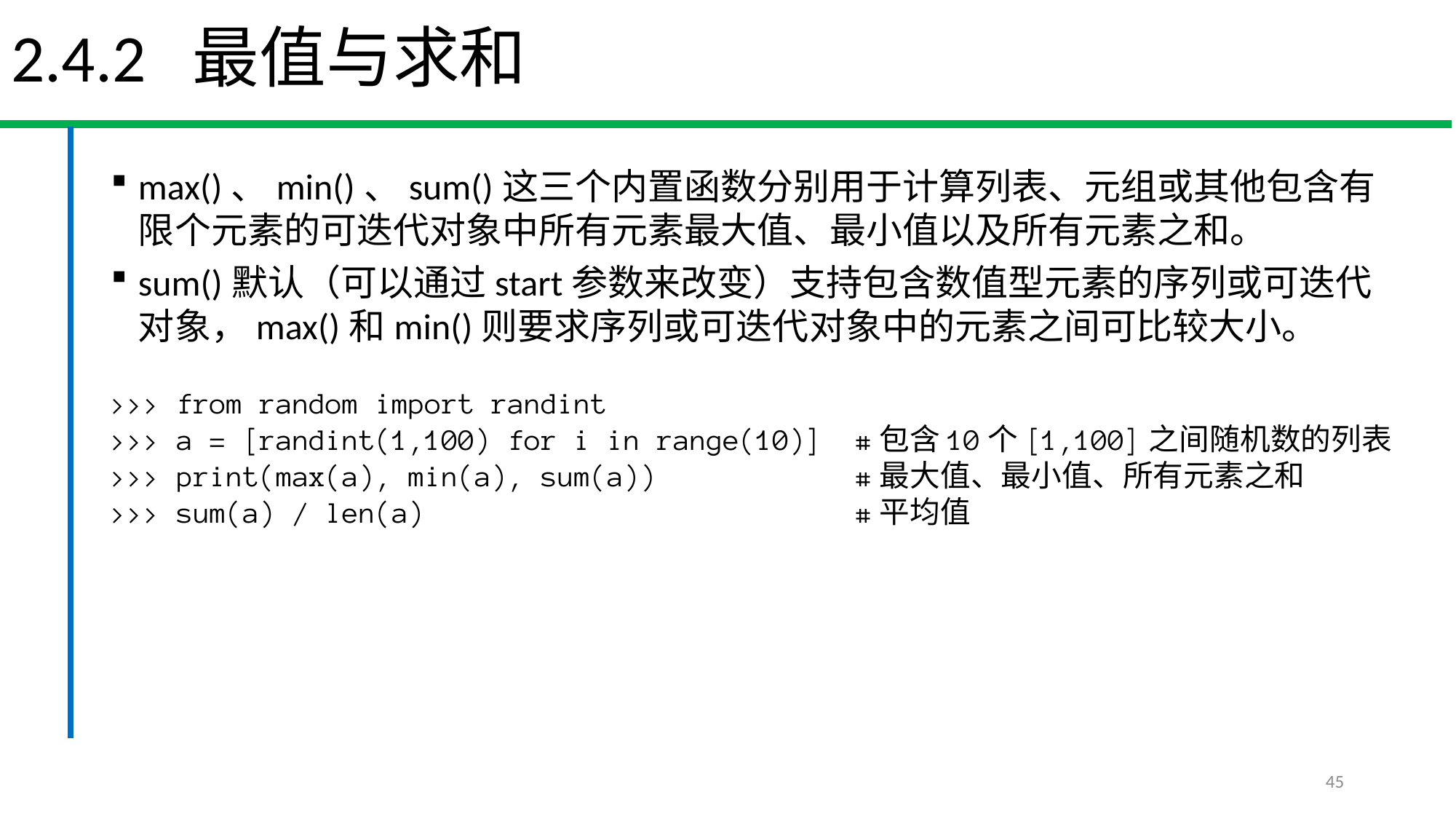

2.4.2  最值与求和
max()、min()、sum()这三个内置函数分别用于计算列表、元组或其他包含有限个元素的可迭代对象中所有元素最大值、最小值以及所有元素之和。
sum()默认（可以通过start参数来改变）支持包含数值型元素的序列或可迭代对象，max()和min()则要求序列或可迭代对象中的元素之间可比较大小。

>>> from random import randint
>>> a = [randint(1,100) for i in range(10)]  #包含10个[1,100]之间随机数的列表
>>> print(max(a), min(a), sum(a))            #最大值、最小值、所有元素之和
>>> sum(a) / len(a)                          #平均值
45